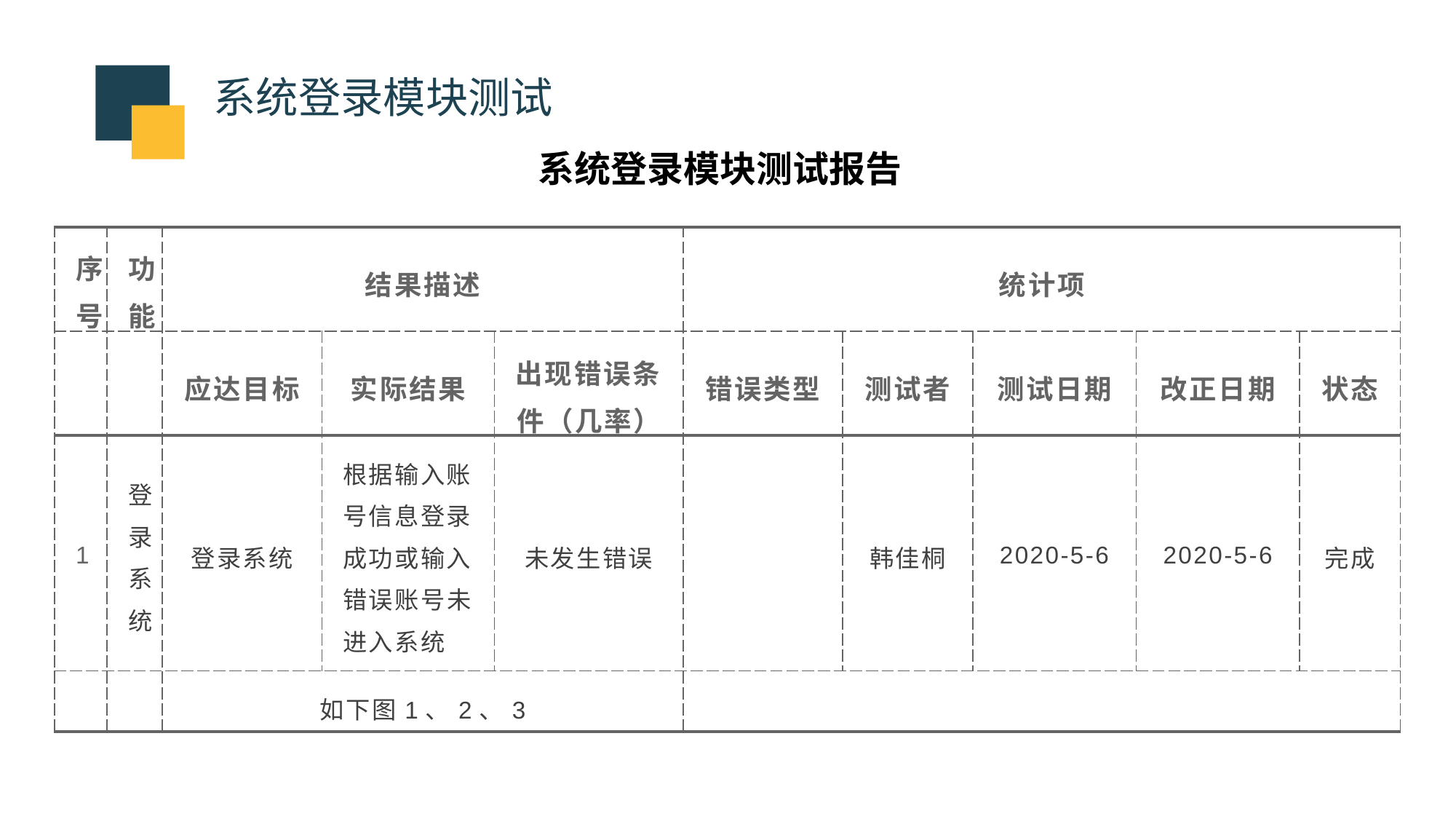

系统登录模块测试
系统登录模块测试报告
| 序号 | 功能 | 结果描述 |  |  | 统计项 |  |  |  |  |
| --- | --- | --- | --- | --- | --- | --- | --- | --- | --- |
|  |  | 应达目标 | 实际结果 | 出现错误条件（几率） | 错误类型 | 测试者 | 测试日期 | 改正日期 | 状态 |
| 1 | 登录系统 | 登录系统 | 根据输入账号信息登录成功或输入错误账号未进入系统 | 未发生错误 |  | 韩佳桐 | 2020-5-6 | 2020-5-6 | 完成 |
|  |  | 如下图1、2、3 |  |  |  |  |  |  |  |